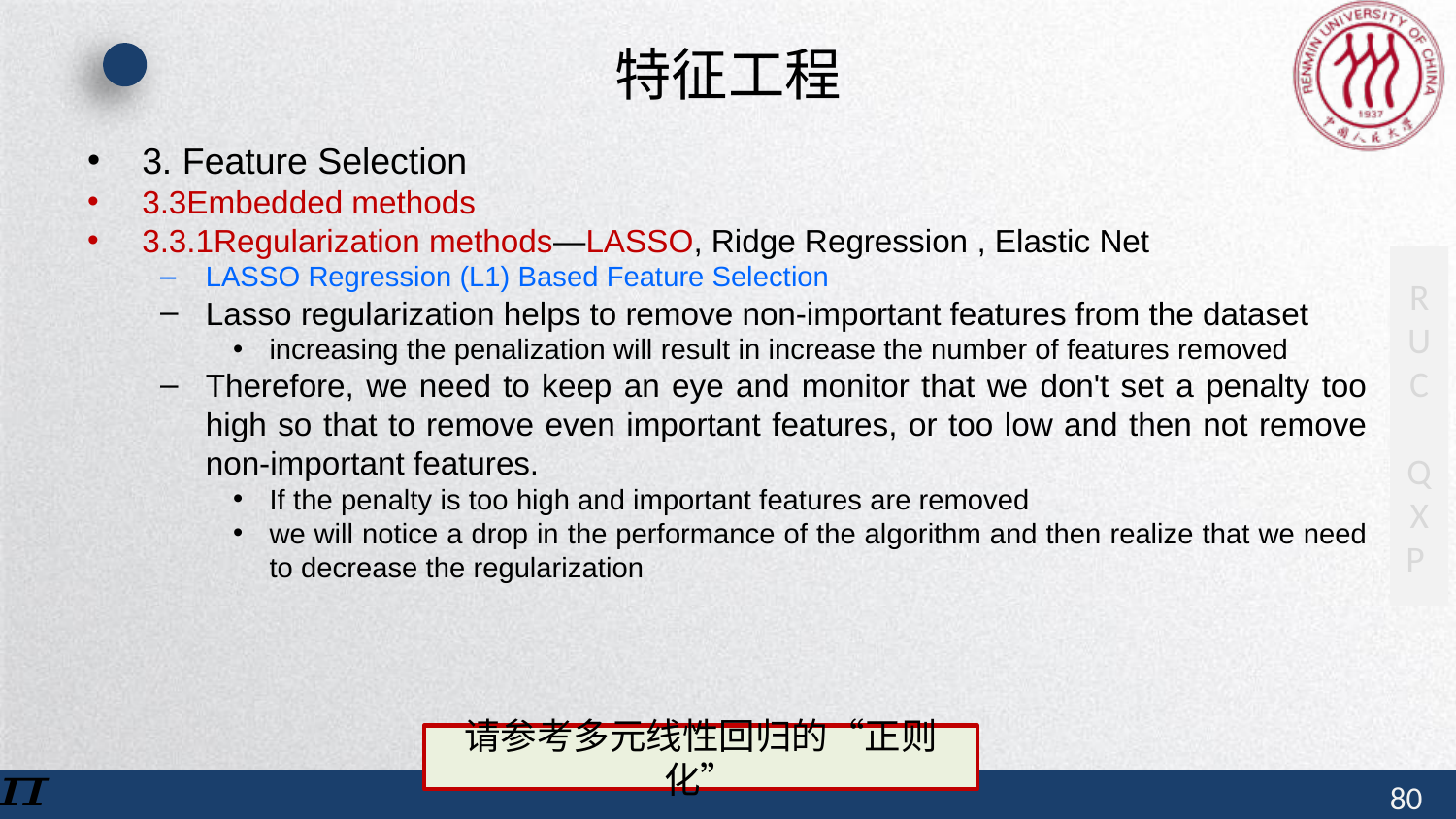

# 特征工程
3. Feature Selection
3.3Embedded methods
3.3.1Regularization methods—LASSO, Ridge Regression , Elastic Net
LASSO Regression (L1) Based Feature Selection
Lasso regularization helps to remove non-important features from the dataset
increasing the penalization will result in increase the number of features removed
Therefore, we need to keep an eye and monitor that we don't set a penalty too high so that to remove even important features, or too low and then not remove non-important features.
If the penalty is too high and important features are removed
we will notice a drop in the performance of the algorithm and then realize that we need to decrease the regularization

请参考多元线性回归的“正则化”